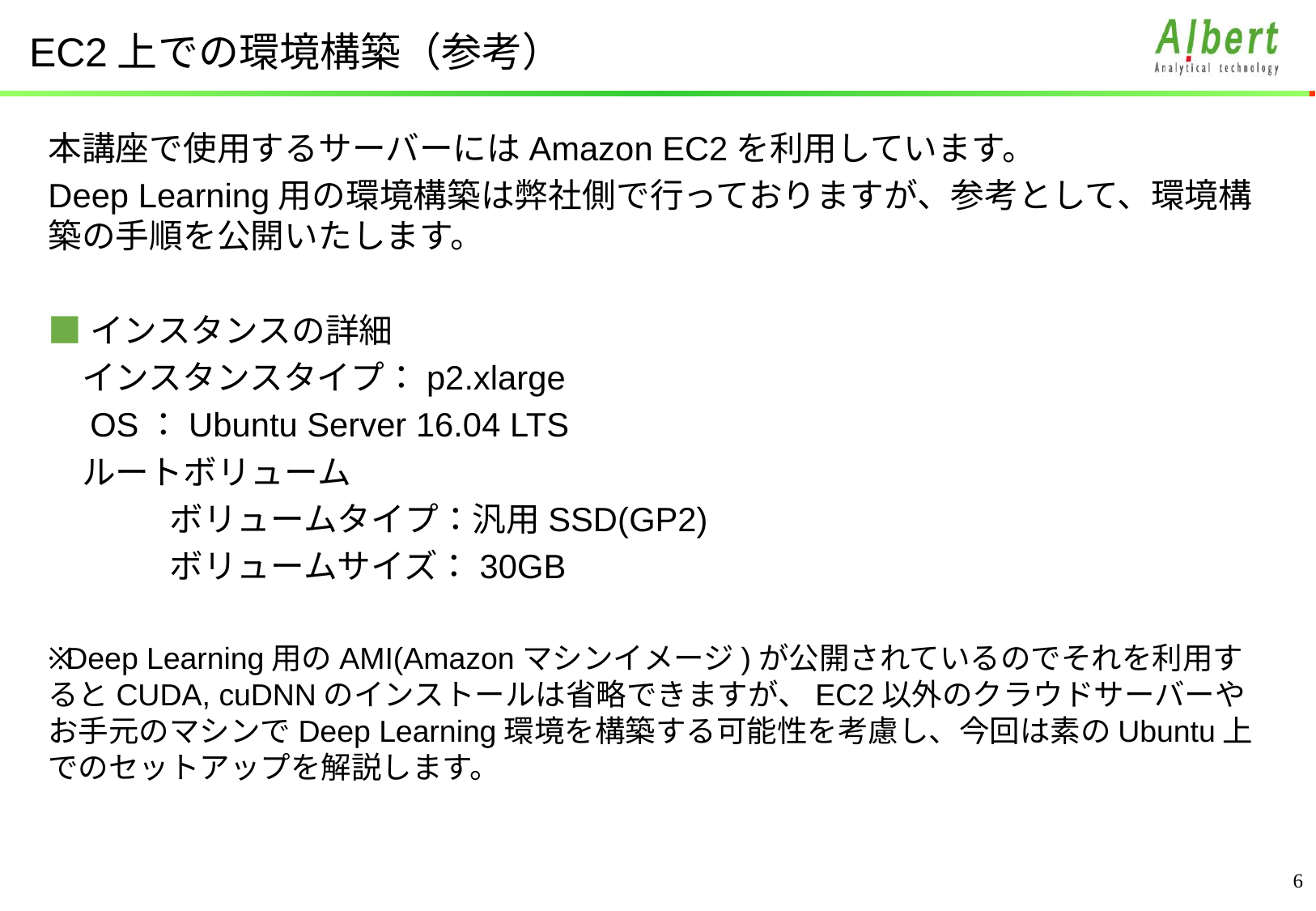

# EC2上での環境構築（参考）
本講座で使用するサーバーにはAmazon EC2を利用しています。
Deep Learning用の環境構築は弊社側で行っておりますが、参考として、環境構築の手順を公開いたします。

■インスタンスの詳細
　インスタンスタイプ：p2.xlarge
　OS：Ubuntu Server 16.04 LTS
　ルートボリューム
	ボリュームタイプ：汎用SSD(GP2)
	ボリュームサイズ：30GB

※Deep Learning用のAMI(Amazonマシンイメージ)が公開されているのでそれを利用するとCUDA, cuDNNのインストールは省略できますが、EC2以外のクラウドサーバーやお手元のマシンでDeep Learning環境を構築する可能性を考慮し、今回は素のUbuntu上でのセットアップを解説します。
6